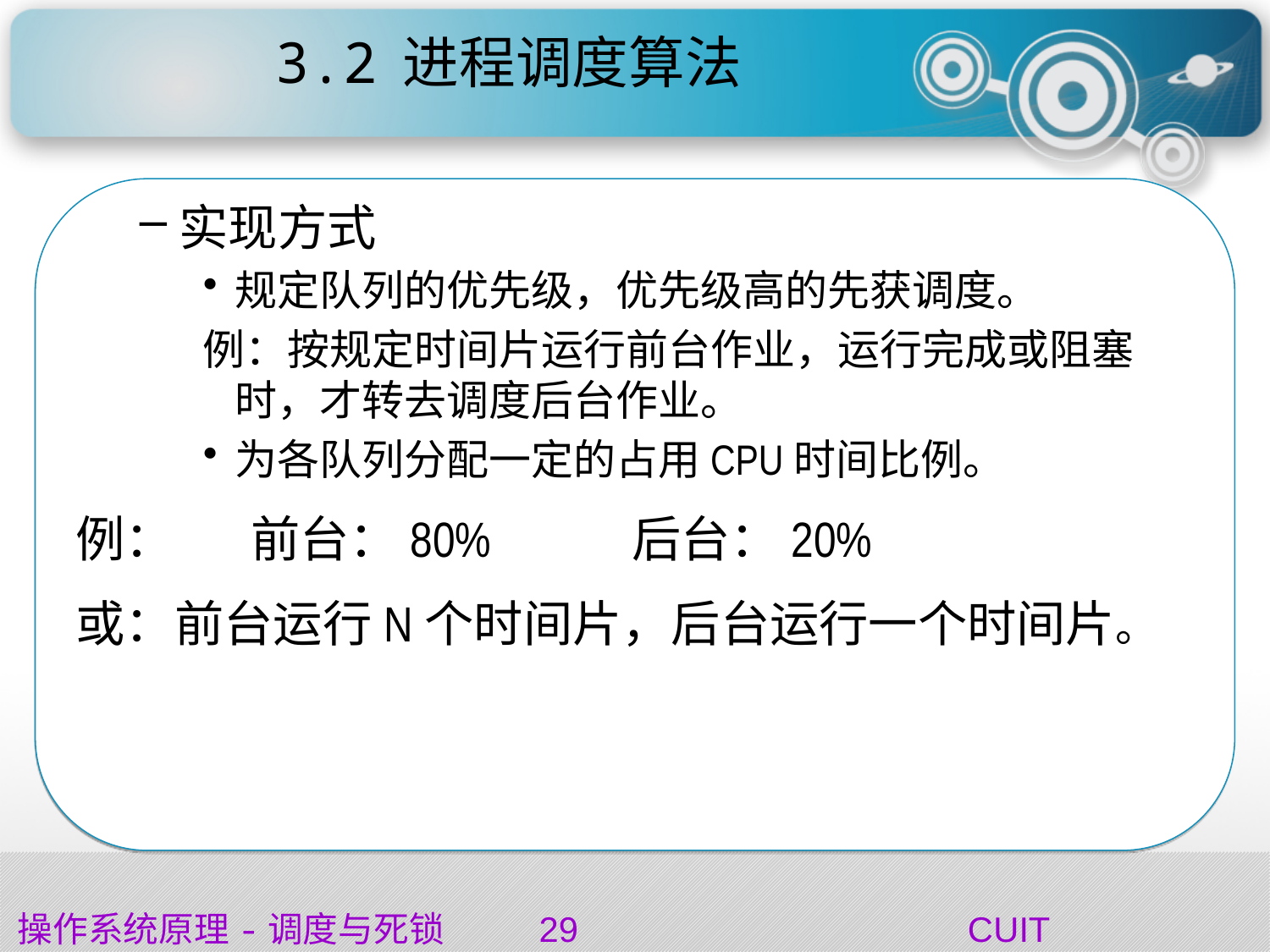

# 3.2	进程调度算法
实现方式
规定队列的优先级，优先级高的先获调度。
例：按规定时间片运行前台作业，运行完成或阻塞时，才转去调度后台作业。
为各队列分配一定的占用CPU时间比例。
例：	前台：80%		后台：20%
或：前台运行N个时间片，后台运行一个时间片。